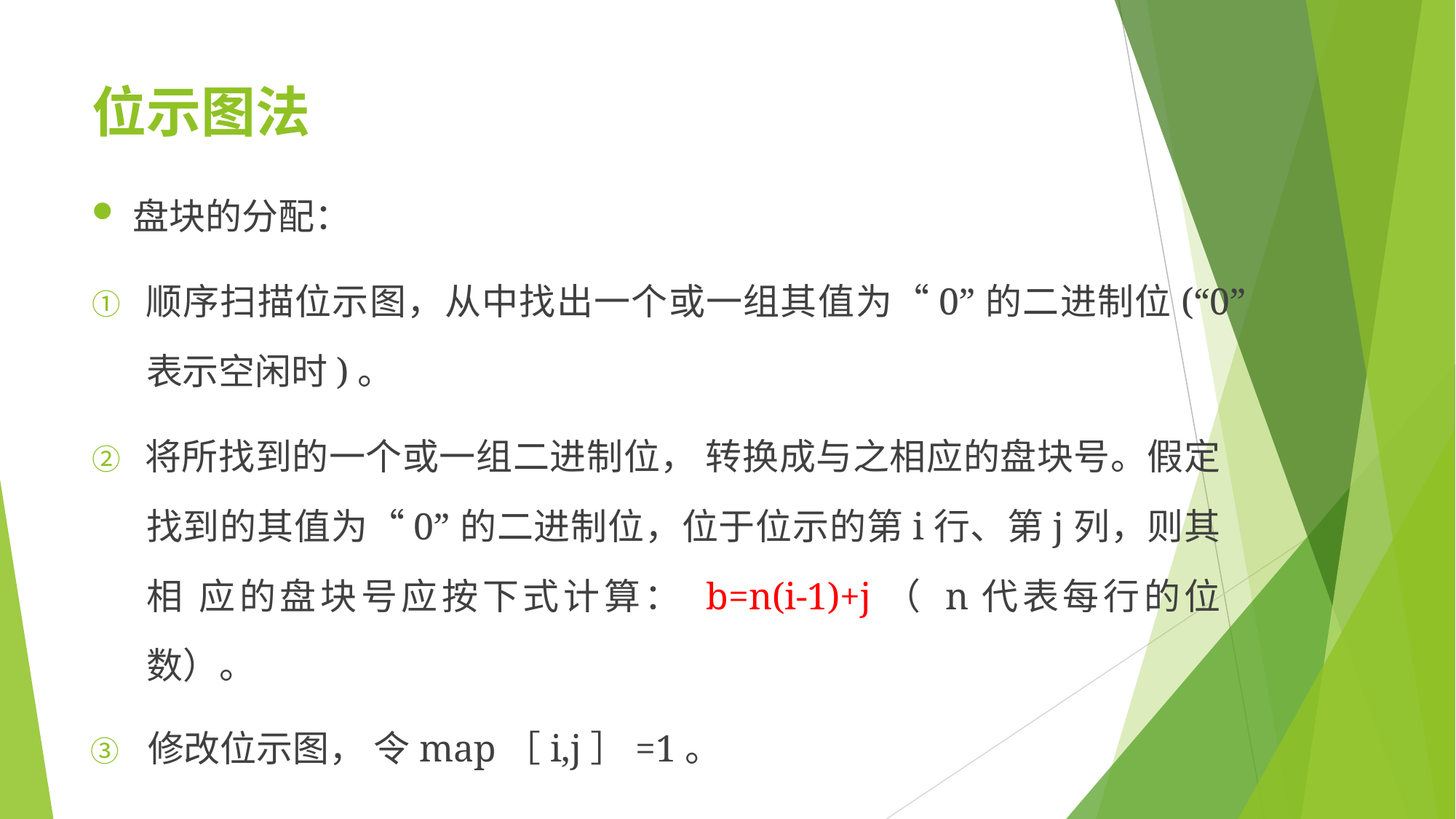

# 位示图法
盘块的分配：
① 顺序扫描位示图，从中找出一个或一组其值为“0”的二进制位(“0”  表示空闲时)。
② 将所找到的一个或一组二进制位， 转换成与之相应的盘块号。假定 找到的其值为“0”的二进制位，位于位示的第i行、第j列，则其相 应的盘块号应按下式计算： b=n(i-1)+j（ n代表每行的位数）。

③	修改位示图， 令map［i,j］=1。